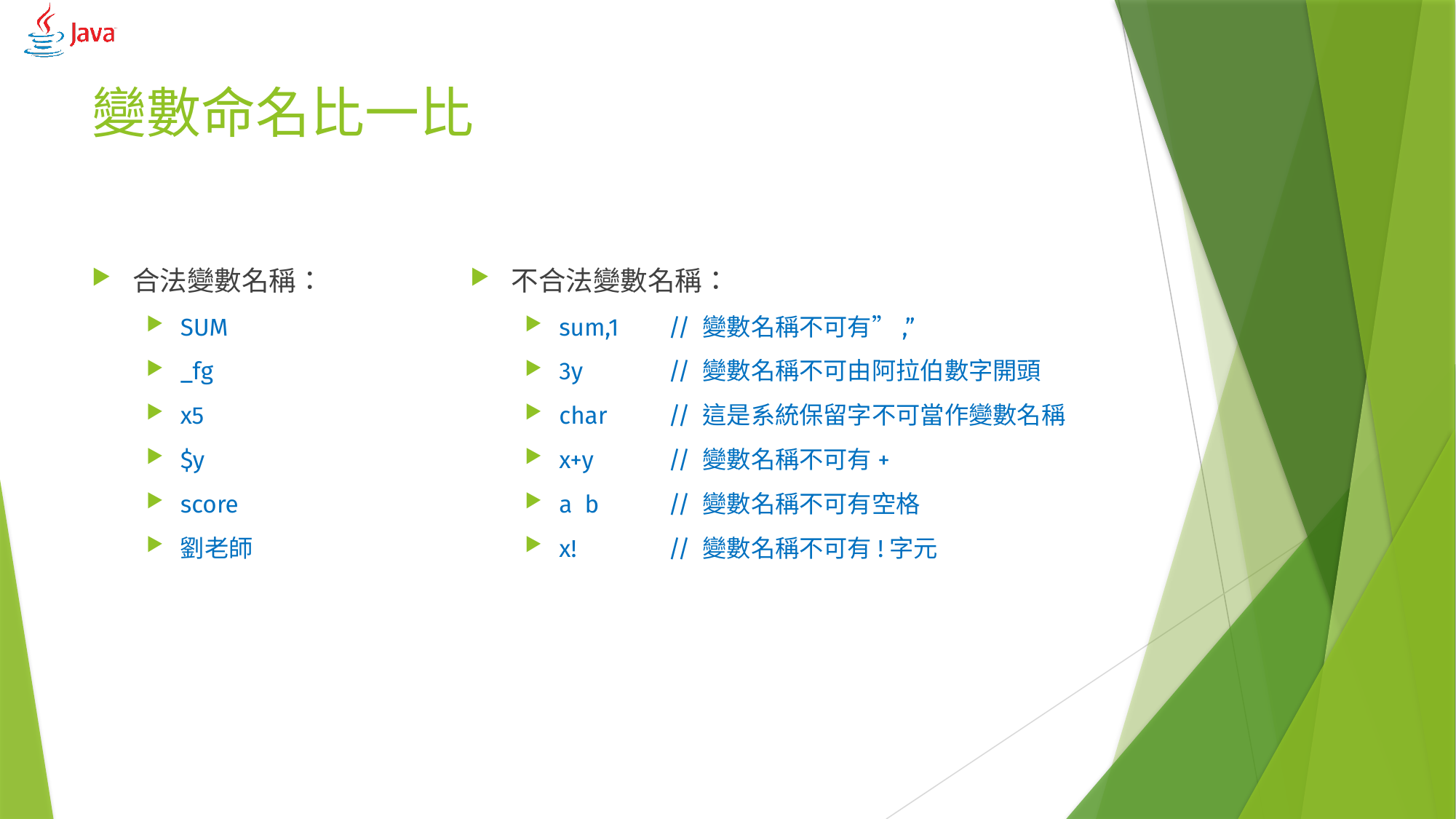

# 變數命名比一比
合法變數名稱：
SUM
_fg
x5
$y
score
劉老師

不合法變數名稱：
sum,1 	// 變數名稱不可有”,”
3y	// 變數名稱不可由阿拉伯數字開頭
char	// 這是系統保留字不可當作變數名稱
x+y	// 變數名稱不可有+
a  b	// 變數名稱不可有空格
x!	// 變數名稱不可有!字元